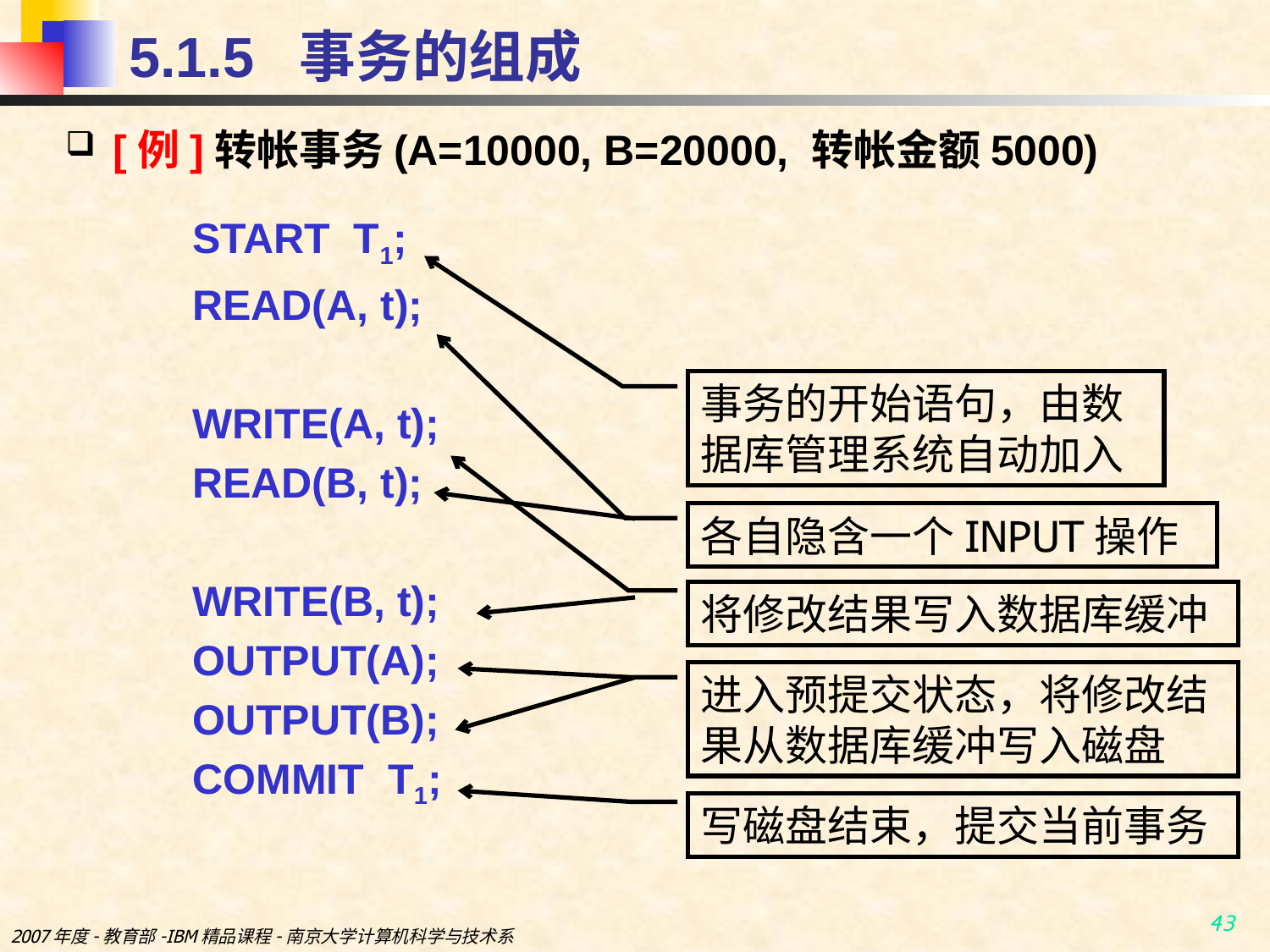

5.1.5  事务的组成
# [例]转帐事务(A=10000, B=20000, 转帐金额5000)

START  T1;
READ(A, t);

WRITE(A, t);
READ(B, t);

WRITE(B, t);
OUTPUT(A);
OUTPUT(B);
COMMIT  T1;
事务的开始语句，由数据库管理系统自动加入

各自隐含一个INPUT操作
将修改结果写入数据库缓冲

进入预提交状态，将修改结果从数据库缓冲写入磁盘

写磁盘结束，提交当前事务
43